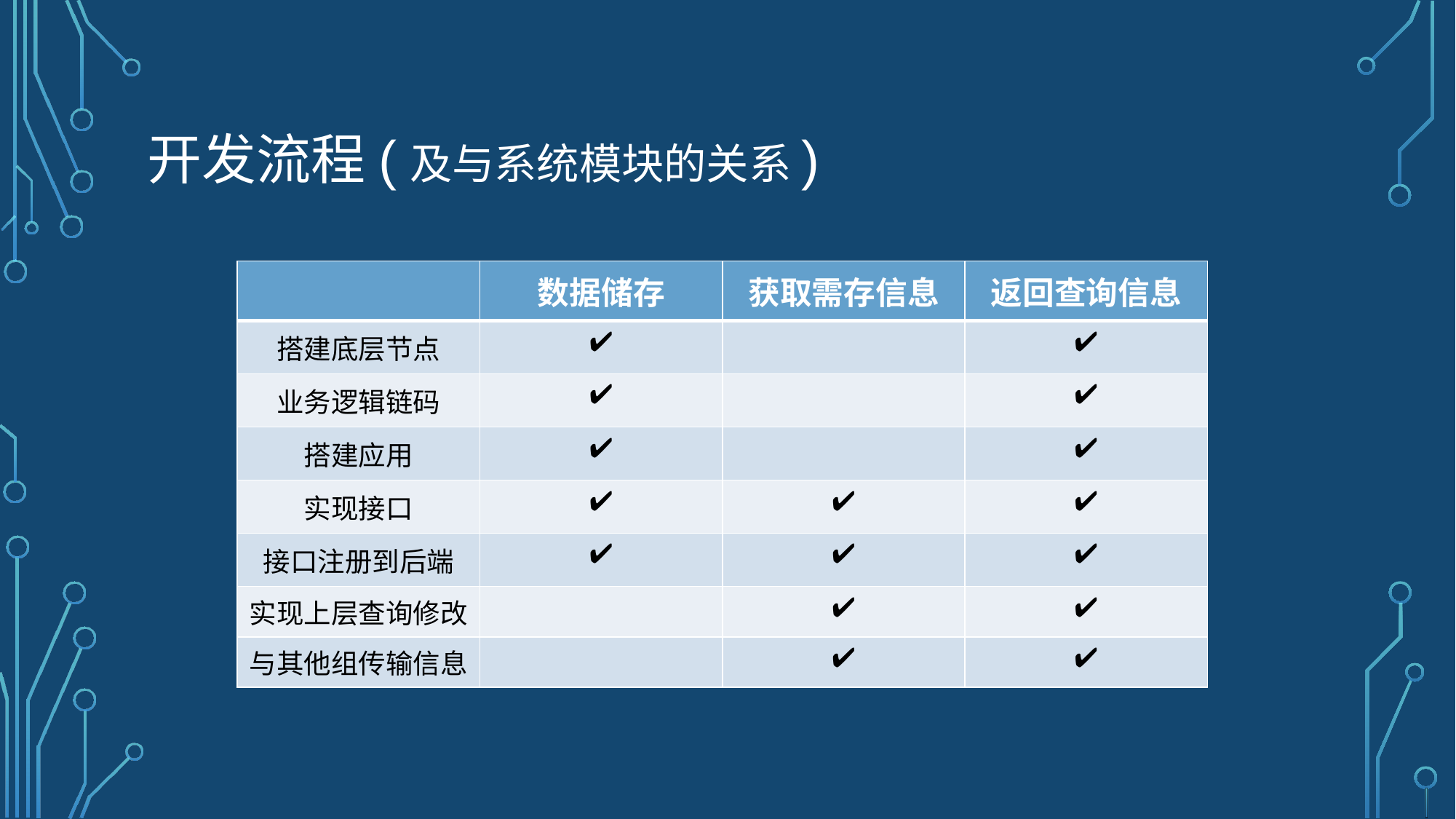

# 开发流程(及与系统模块的关系)
|  | 数据储存 | 获取需存信息 | 返回查询信息 |
| --- | --- | --- | --- |
| 搭建底层节点 | ✔ |  | ✔ |
| 业务逻辑链码 | ✔ |  | ✔ |
| 搭建应用 | ✔ |  | ✔ |
| 实现接口 | ✔ | ✔ | ✔ |
| 接口注册到后端 | ✔ | ✔ | ✔ |
| 实现上层查询修改 |  | ✔ | ✔ |
| 与其他组传输信息 |  | ✔ | ✔ |